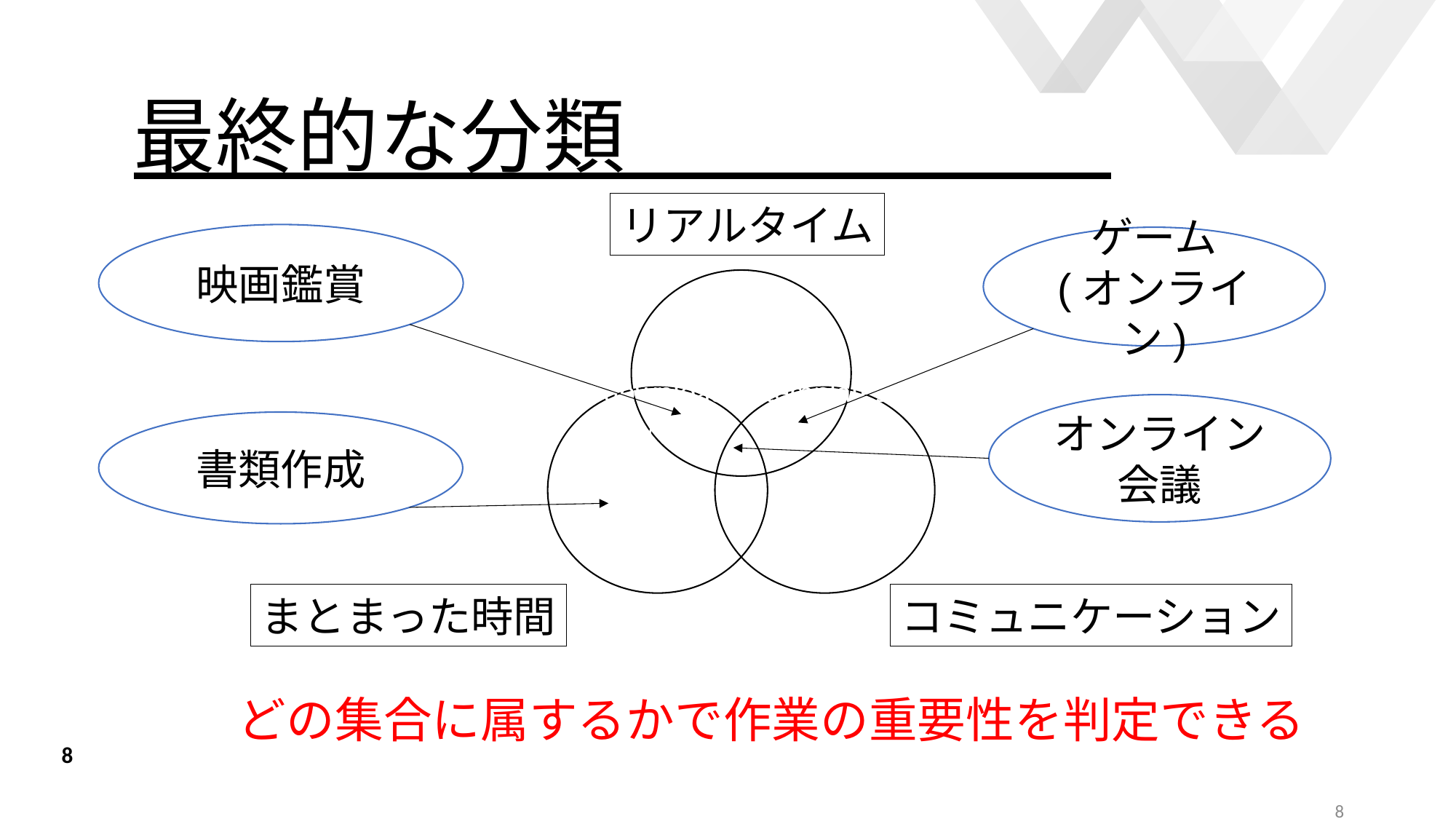

# 最終的な分類                      　.
リアルタイム
映画鑑賞
ゲーム
(オンライン)
Edit or modify the downloaded templates and claim /
pass off as your own work
オンライン
会議
書類作成
コミュニケーション
まとまった時間

どの集合に属するかで作業の重要性を判定できる
8
8